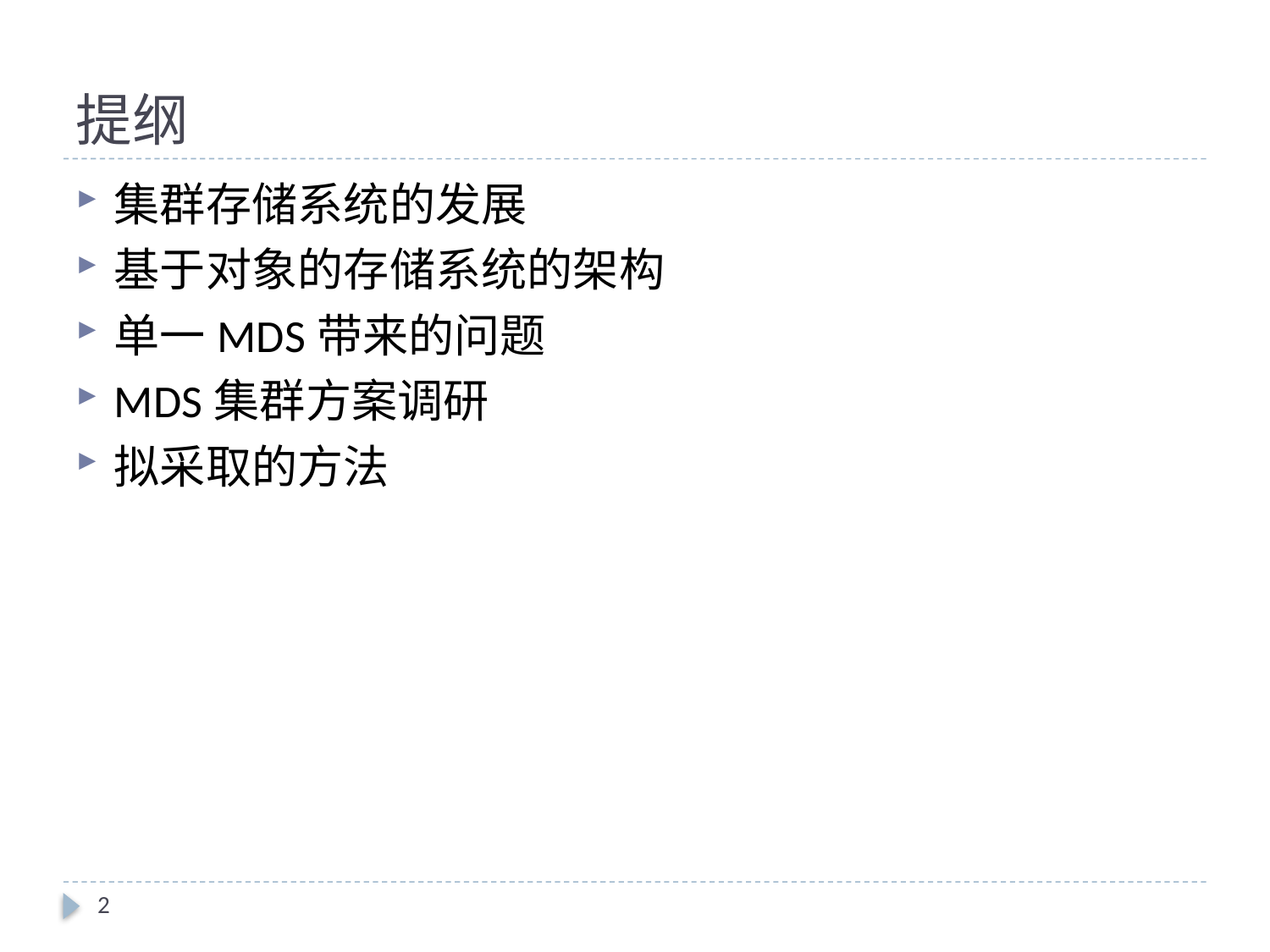

# 提纲
集群存储系统的发展
基于对象的存储系统的架构
单一MDS带来的问题
MDS集群方案调研
拟采取的方法

2